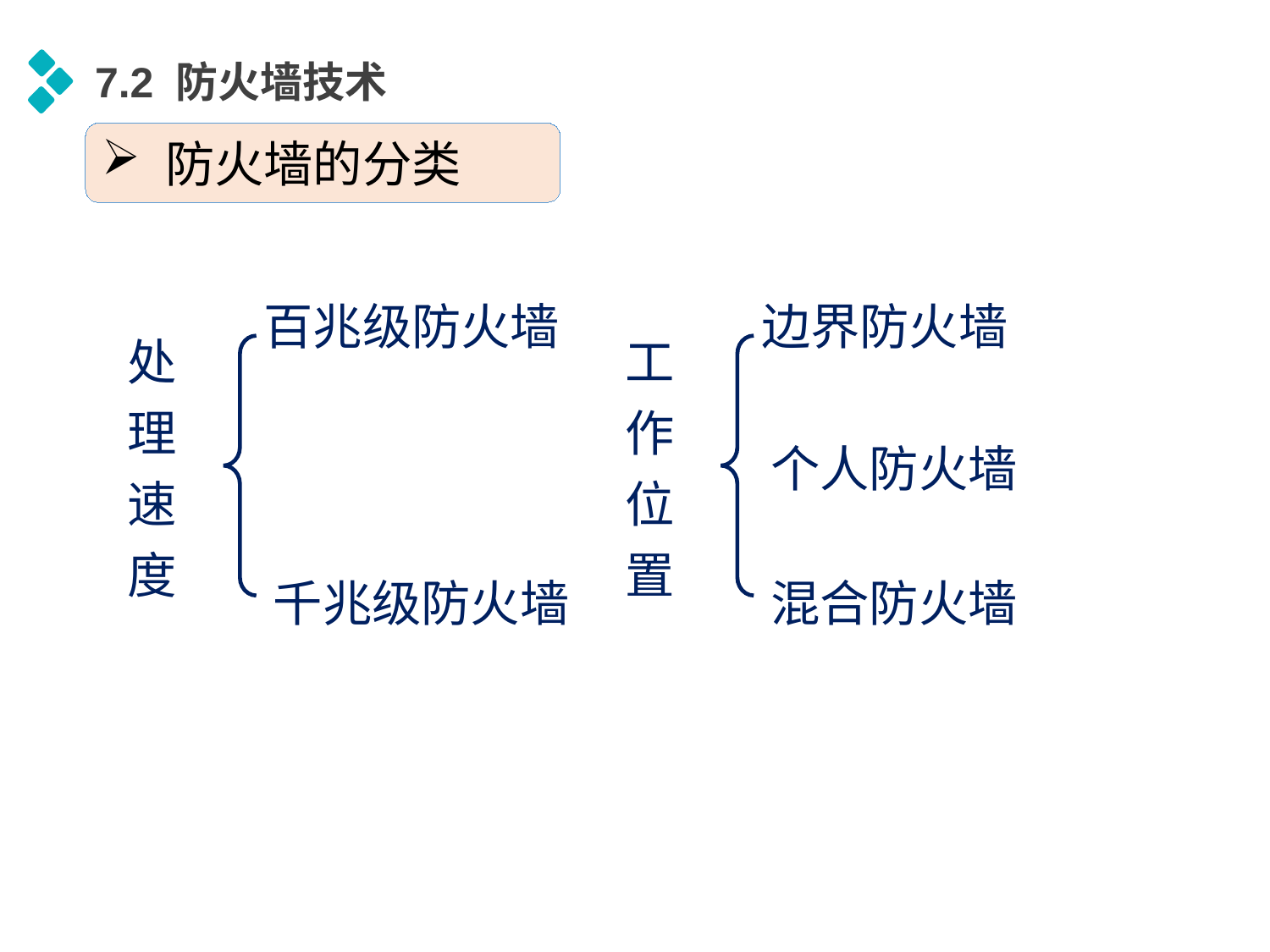

7.2 防火墙技术

防火墙的分类
百兆级防火墙
边界防火墙
处理速度
工作位置

个人防火墙
千兆级防火墙
混合防火墙